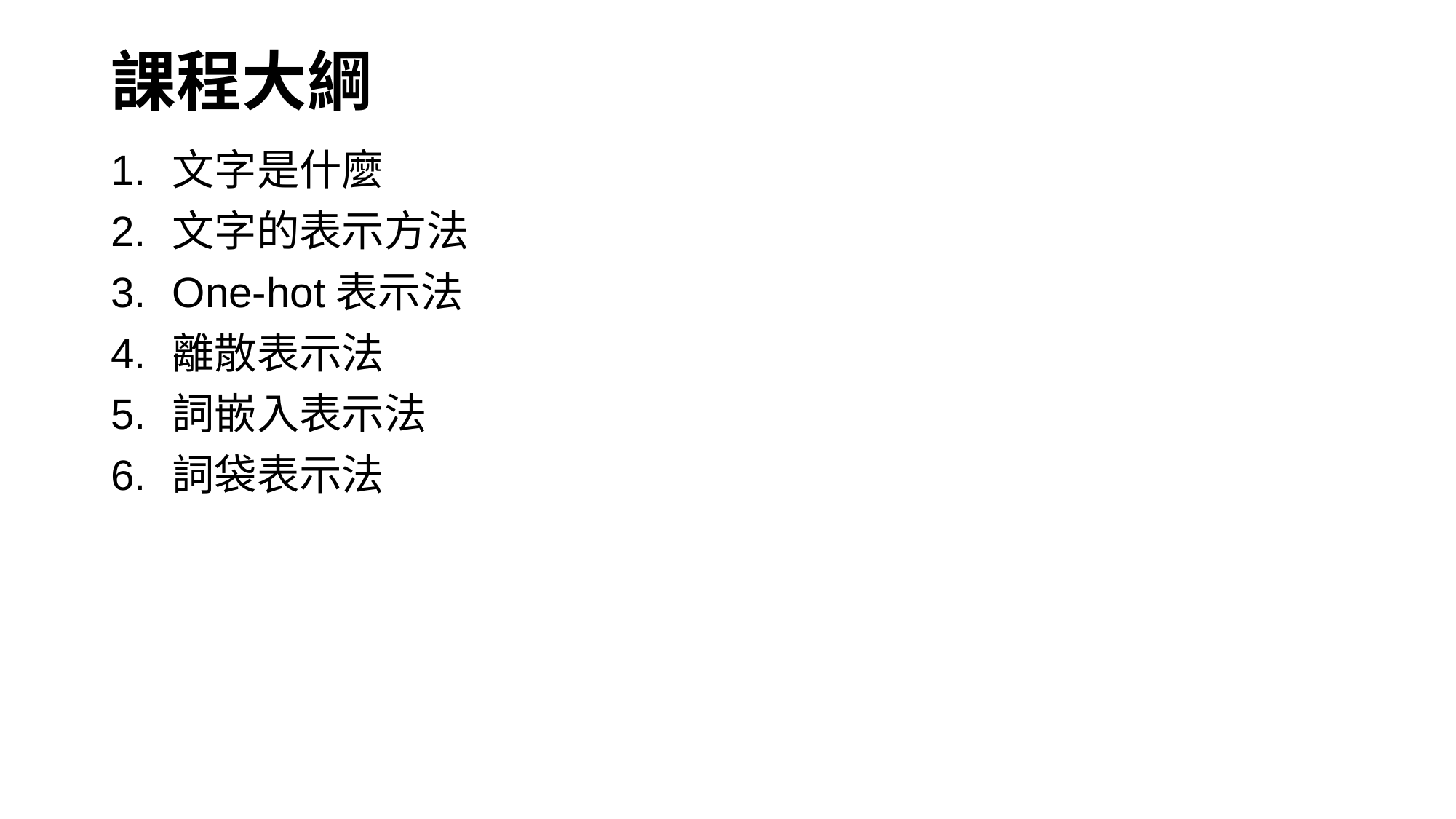

# 課程大綱
文字是什麼
文字的表示方法
One-hot表示法
離散表示法
詞嵌入表示法
詞袋表示法